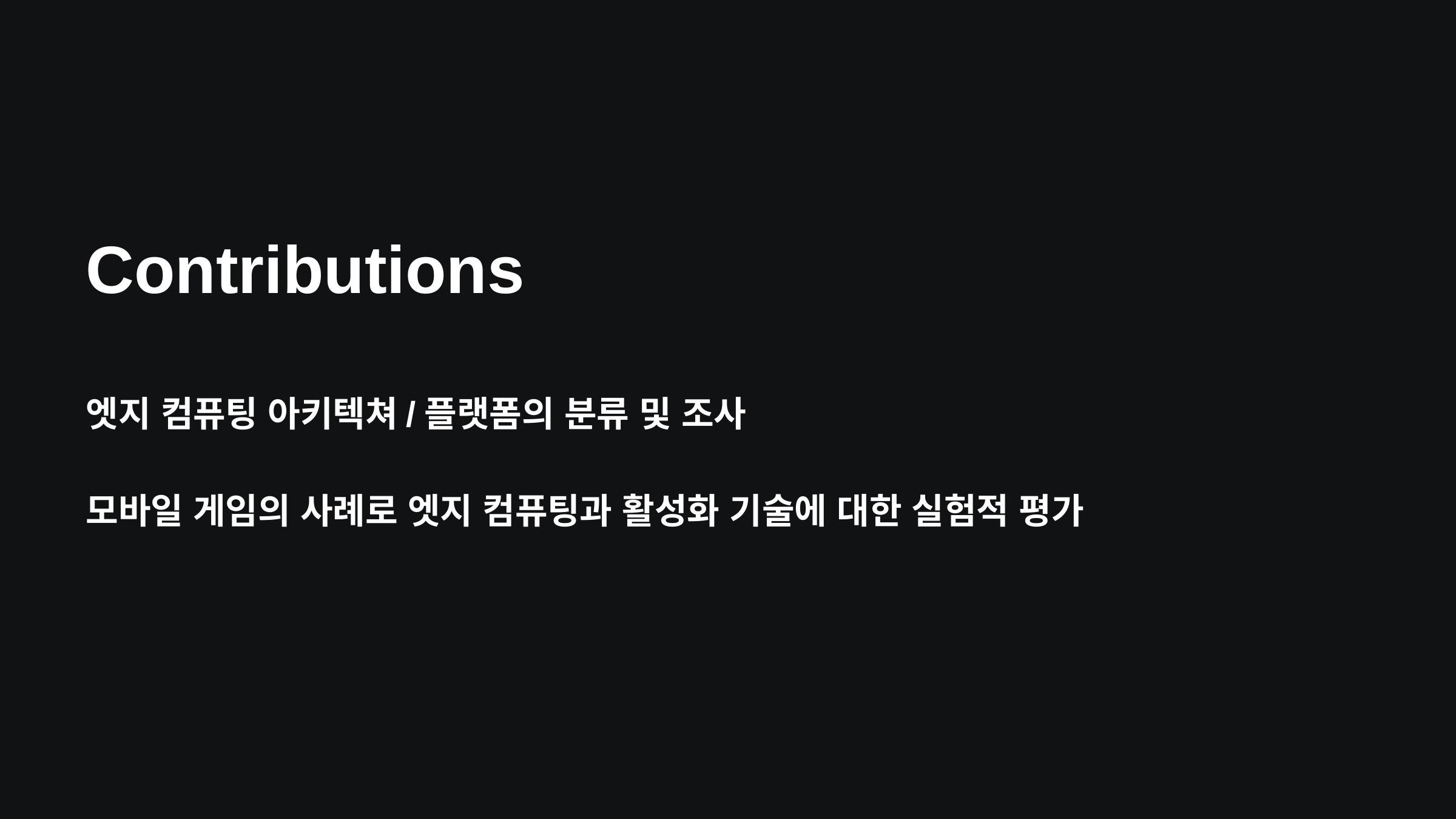

Contributions
엣지 컴퓨팅 아키텍쳐/플랫폼의 분류 및 조사

모바일 게임의 사례로 엣지 컴퓨팅과 활성화 기술에 대한 실험적 평가